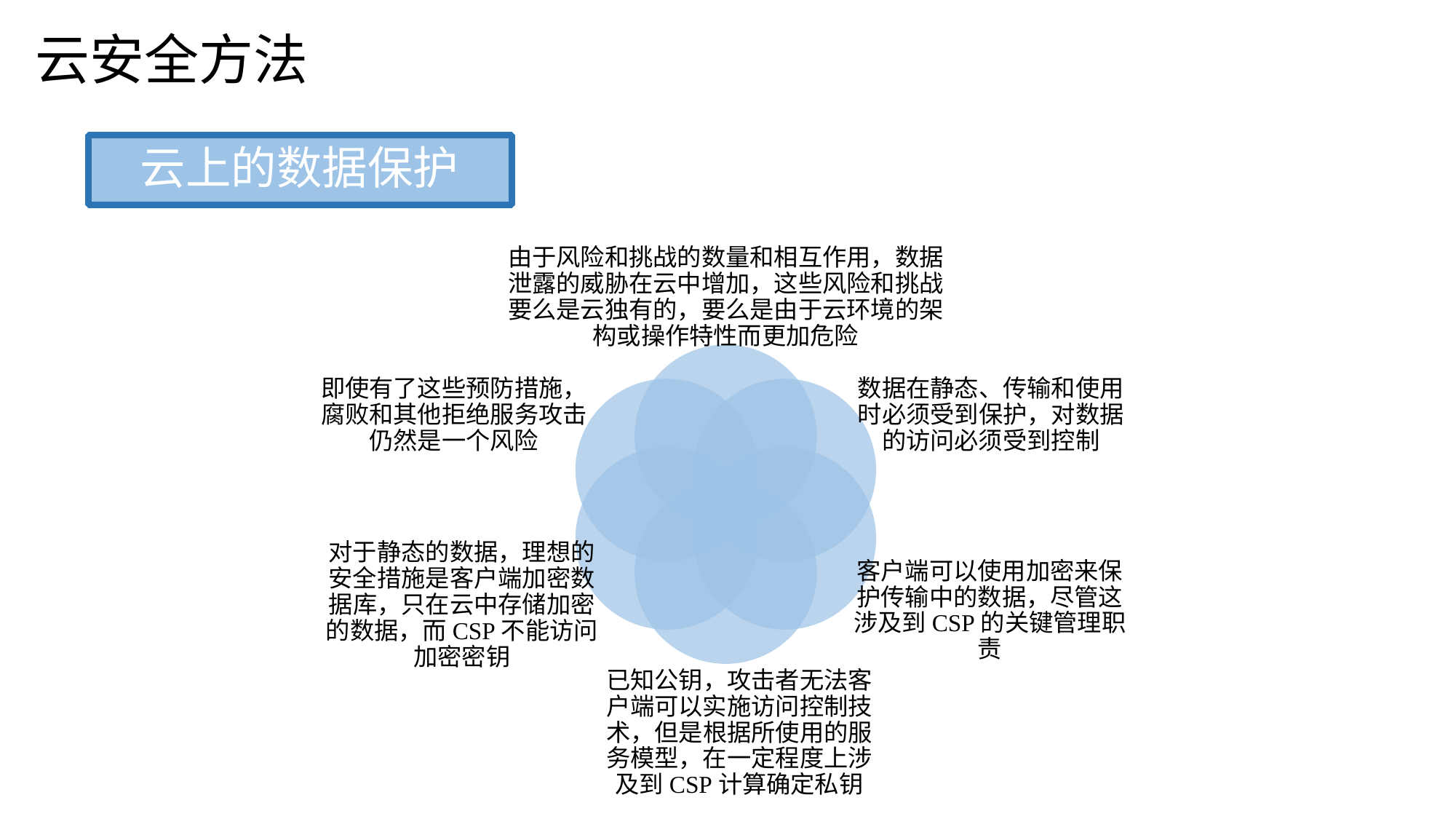

云安全方法

云上的数据保护
由于风险和挑战的数量和相互作用，数据泄露的威胁在云中增加，这些风险和挑战要么是云独有的，要么是由于云环境的架构或操作特性而更加危险
数据在静态、传输和使用时必须受到保护，对数据的访问必须受到控制
客户端可以使用加密来保护传输中的数据，尽管这涉及到CSP的关键管理职责
已知公钥，攻击者无法客户端可以实施访问控制技术，但是根据所使用的服务模型，在一定程度上涉及到CSP计算确定私钥
对于静态的数据，理想的安全措施是客户端加密数据库，只在云中存储加密的数据，而CSP不能访问加密密钥
即使有了这些预防措施，腐败和其他拒绝服务攻击仍然是一个风险